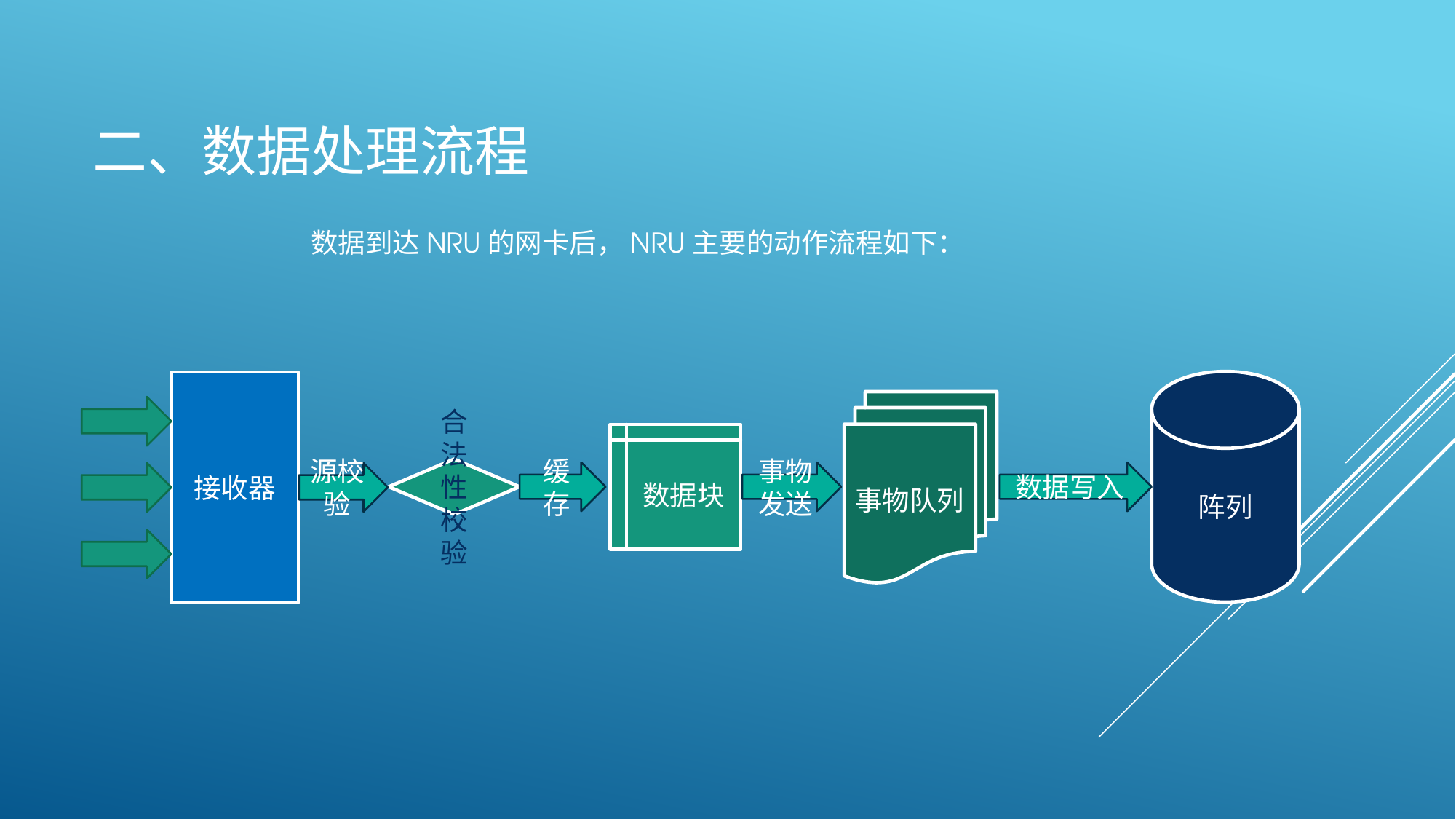

# 二、数据处理流程
		数据到达NRU的网卡后，NRU主要的动作流程如下：

阵列
接收器
事物队列

数据块
合法性校验
缓存
事物发送
数据写入
源校验